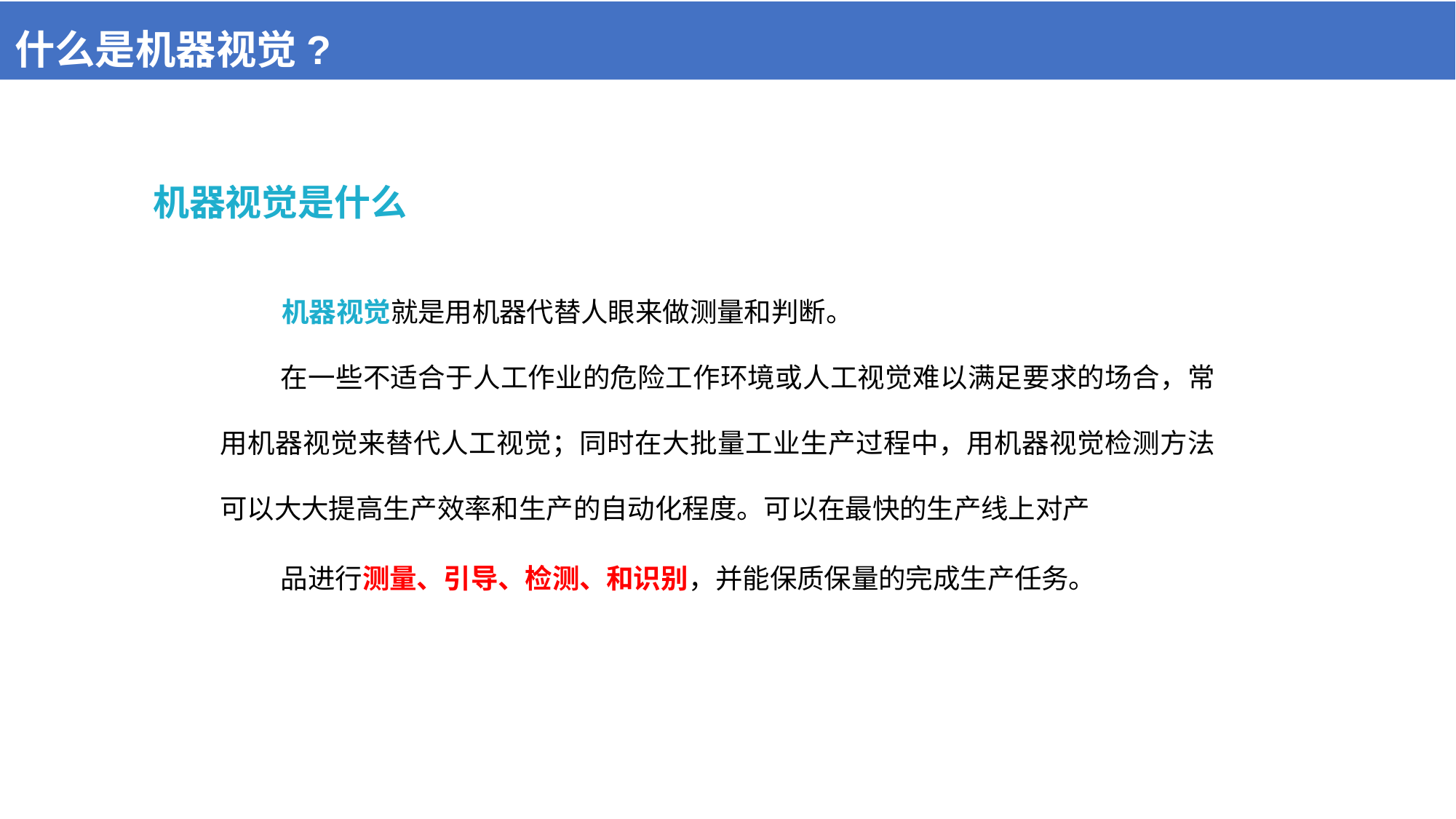

什么是机器视觉?
# 机器视觉是什么
机器视觉就是用机器代替人眼来做测量和判断。
在一些不适合于人工作业的危险工作环境或人工视觉难以满足要求的场合，常用机器视觉来替代人工视觉；同时在大批量工业生产过程中，用机器视觉检测方法可以大大提高生产效率和生产的自动化程度。可以在最快的生产线上对产
品进行测量、引导、检测、和识别，并能保质保量的完成生产任务。